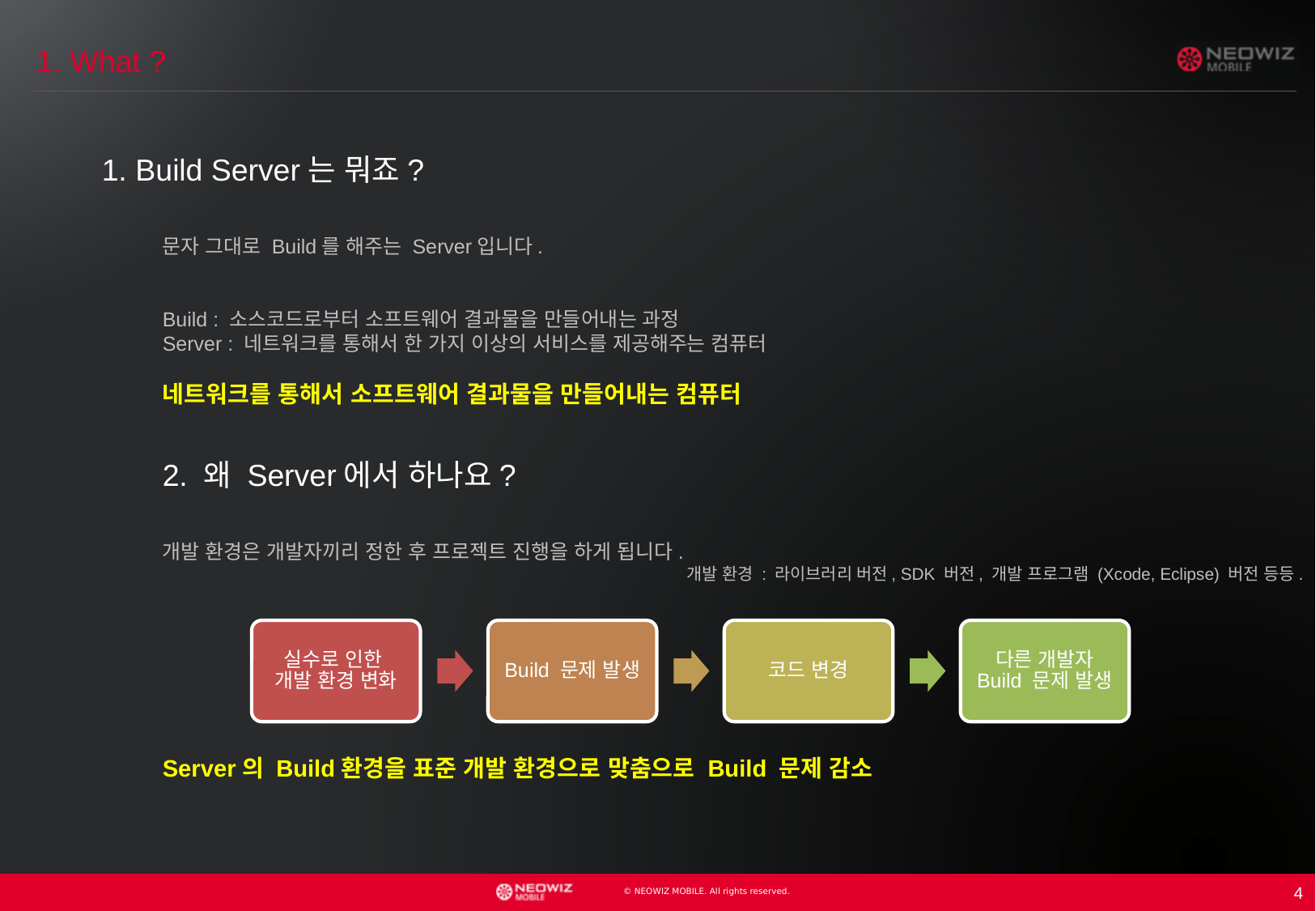

1. What ?
1. Build Server는 뭐죠?

문자 그대로 Build를 해주는 Server입니다.

Build : 소스코드로부터 소프트웨어 결과물을 만들어내는 과정
Server : 네트워크를 통해서 한 가지 이상의 서비스를 제공해주는 컴퓨터

네트워크를 통해서 소프트웨어 결과물을 만들어내는 컴퓨터

2. 왜 Server에서 하나요?

개발 환경은 개발자끼리 정한 후 프로젝트 진행을 하게 됩니다.
개발 환경 : 라이브러리 버전, SDK 버전, 개발 프로그램 (Xcode, Eclipse) 버전 등등.

Server의 Build환경을 표준 개발 환경으로 맞춤으로 Build 문제 감소

실수로 인한
개발 환경 변화

Build 문제 발생

코드 변경

다른 개발자 Build 문제 발생
4